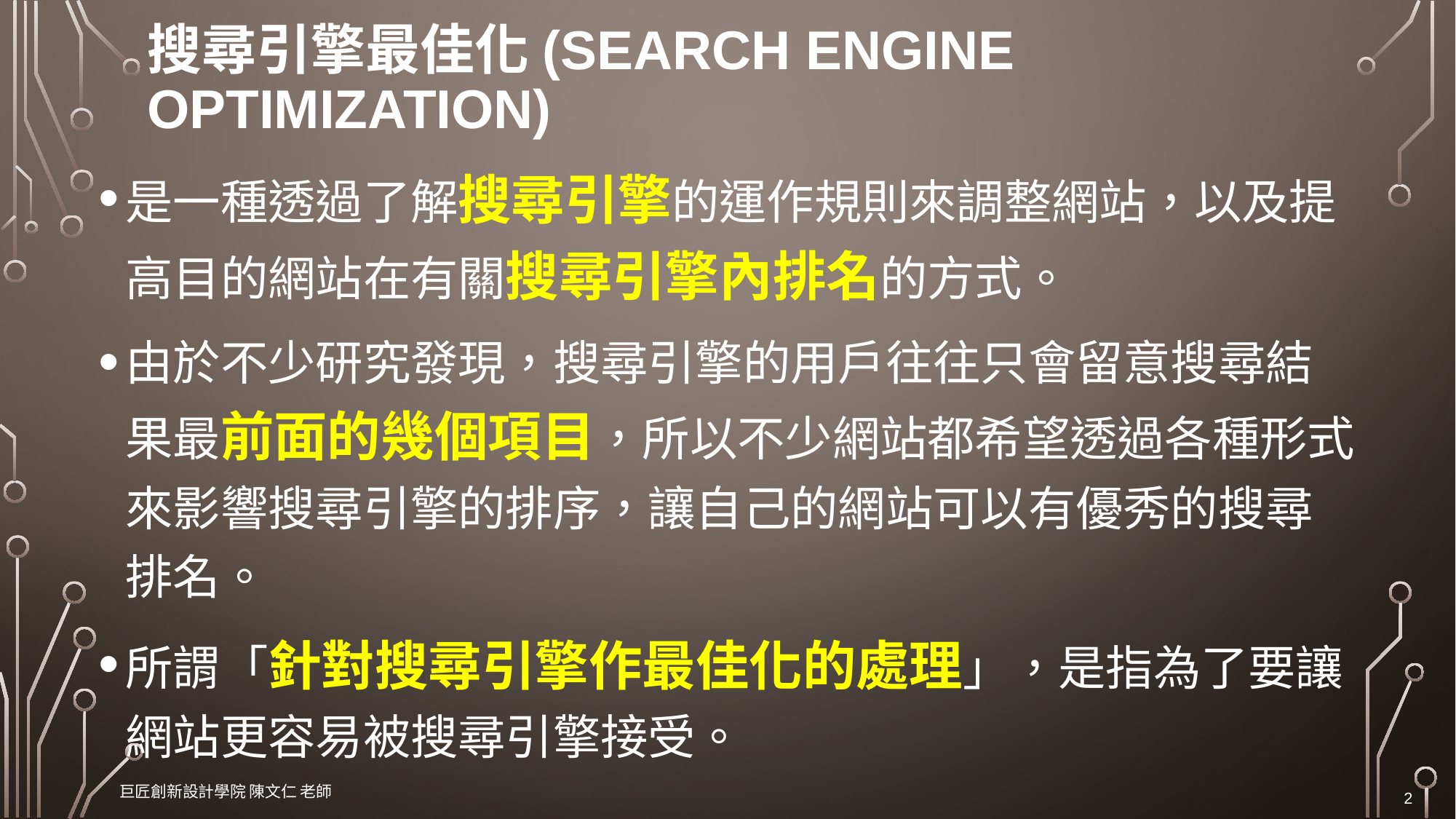

# 搜尋引擎最佳化(Search Engine Optimization)
是一種透過了解搜尋引擎的運作規則來調整網站，以及提高目的網站在有關搜尋引擎內排名的方式。
由於不少研究發現，搜尋引擎的用戶往往只會留意搜尋結果最前面的幾個項目，所以不少網站都希望透過各種形式來影響搜尋引擎的排序，讓自己的網站可以有優秀的搜尋排名。
所謂「針對搜尋引擎作最佳化的處理」，是指為了要讓網站更容易被搜尋引擎接受。

巨匠創新設計學院 陳文仁 老師
2